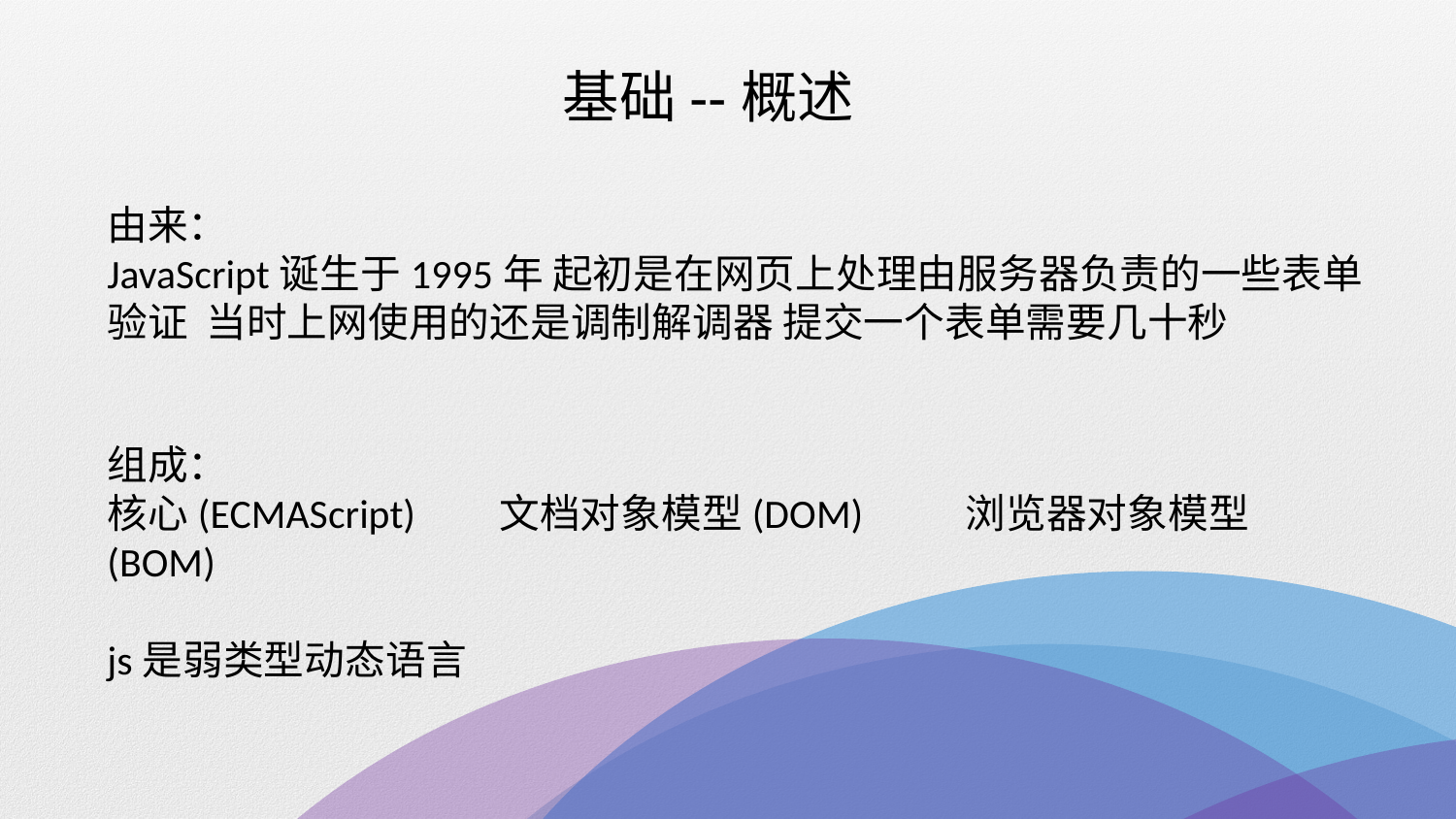

基础--概述
由来：
JavaScript诞生于1995年 起初是在网页上处理由服务器负责的一些表单验证  当时上网使用的还是调制解调器 提交一个表单需要几十秒

组成：
核心(ECMAScript)        文档对象模型(DOM)          浏览器对象模型(BOM)

js是弱类型动态语言